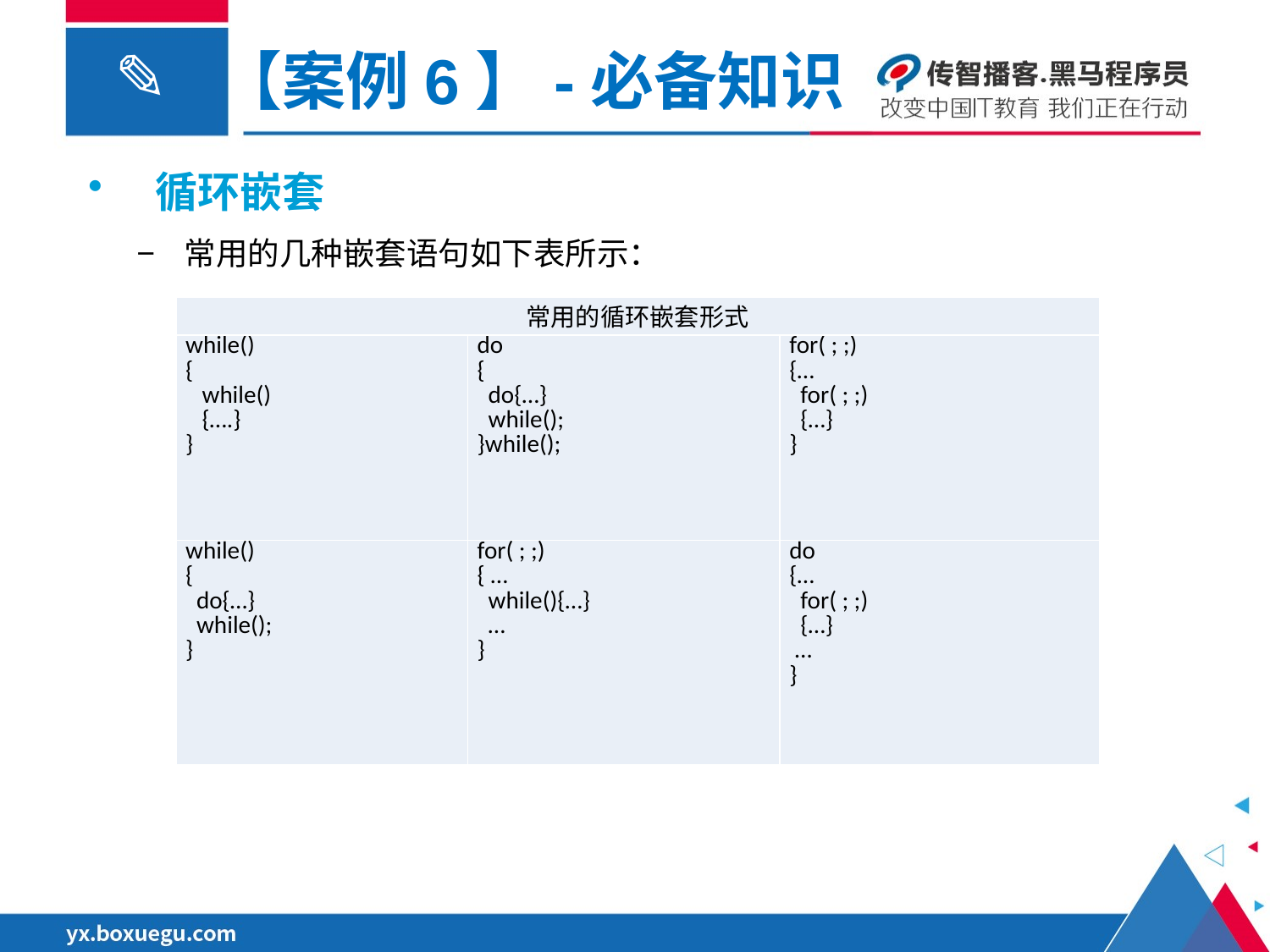

【案例6】-必备知识
 循环嵌套
常用的几种嵌套语句如下表所示：
| 常用的循环嵌套形式 |  |  |
| --- | --- | --- |
| while() { while() {….} } | do { do{…} while(); }while(); | for( ; ;) {… for( ; ;) {…} } |
| while() { do{…} while(); } | for( ; ;) { … while(){…} … } | do {… for( ; ;) {…} … } |